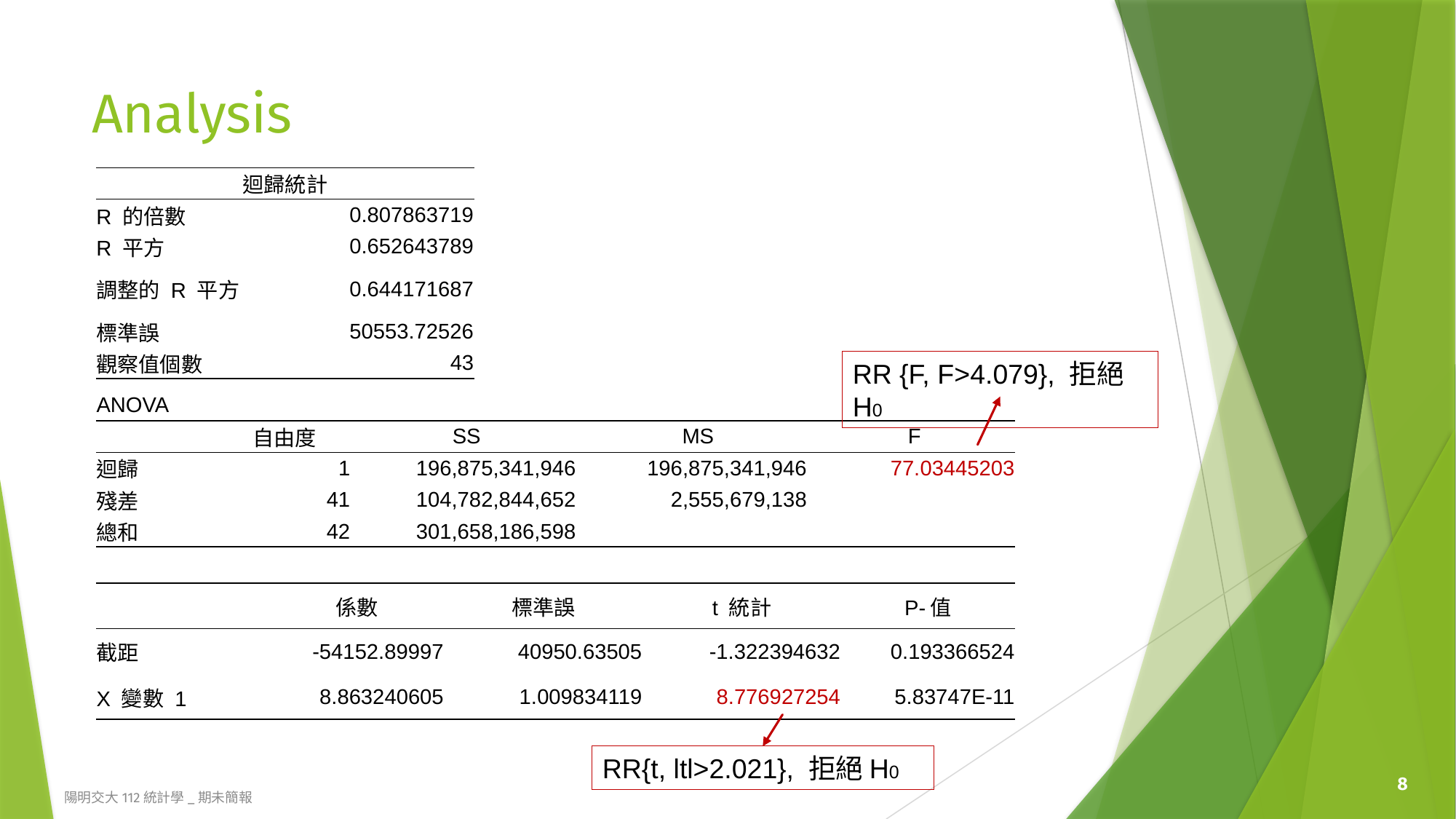

# Analysis
| 迴歸統計 |  |
| --- | --- |
| R 的倍數 | 0.807863719 |
| R 平方 | 0.652643789 |
| 調整的 R 平方 | 0.644171687 |
| 標準誤 | 50553.72526 |
| 觀察值個數 | 43 |
RR {F, F>4.079}, 拒絕H0
| ANOVA |  |  |  |  |
| --- | --- | --- | --- | --- |
|  | 自由度 | SS | MS | F |
| 迴歸 | 1 | 196,875,341,946 | 196,875,341,946 | 77.03445203 |
| 殘差 | 41 | 104,782,844,652 | 2,555,679,138 |  |
| 總和 | 42 | 301,658,186,598 |  |  |
|  | 係數 | 標準誤 | t 統計 | P-值 |
| --- | --- | --- | --- | --- |
| 截距 | -54152.89997 | 40950.63505 | -1.322394632 | 0.193366524 |
| X 變數 1 | 8.863240605 | 1.009834119 | 8.776927254 | 5.83747E-11 |
RR{t, ltl>2.021}, 拒絕H0
8
陽明交大112統計學_期未簡報